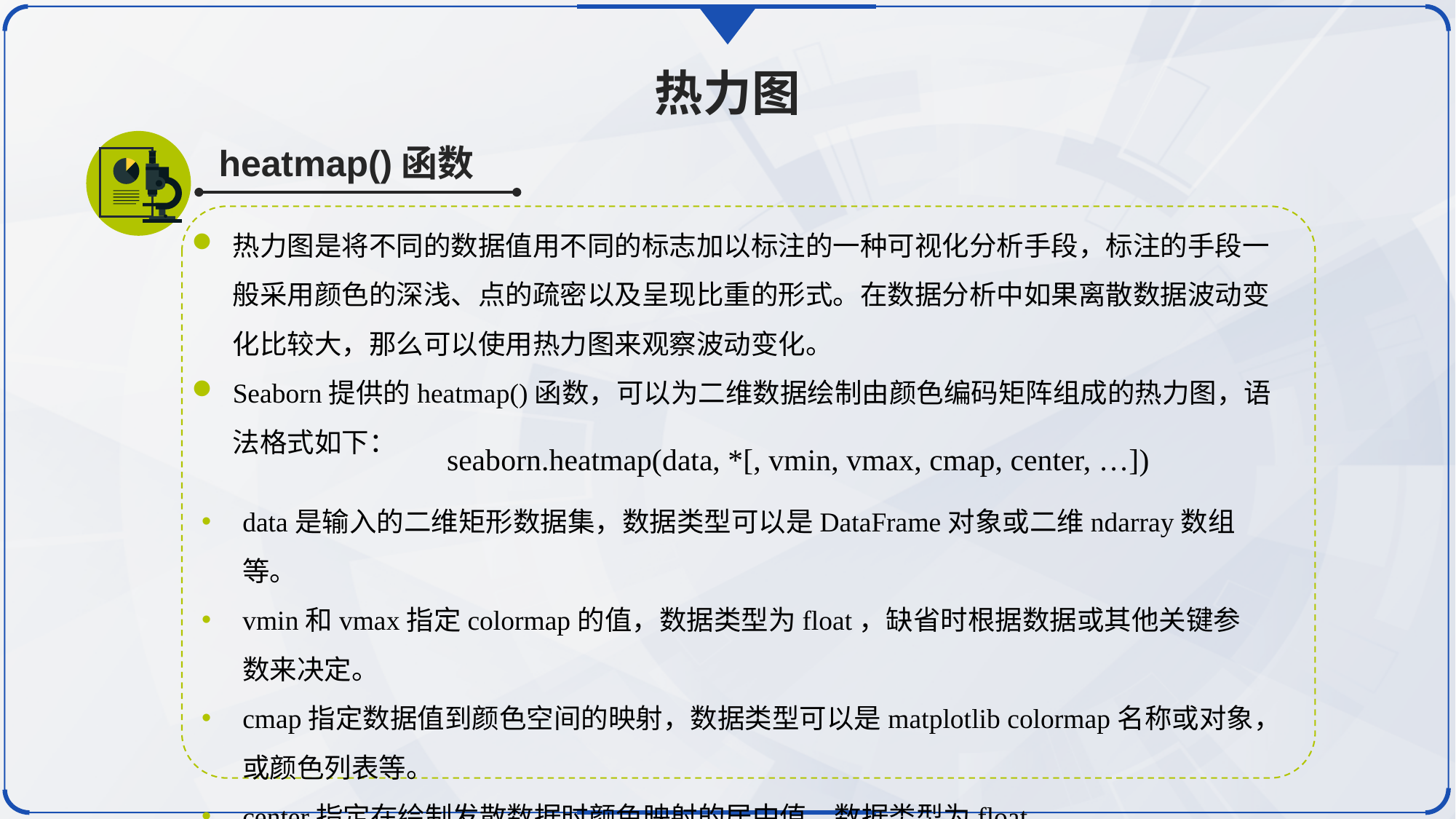

热力图

heatmap()函数

热力图是将不同的数据值用不同的标志加以标注的一种可视化分析手段，标注的手段一般采用颜色的深浅、点的疏密以及呈现比重的形式。在数据分析中如果离散数据波动变化比较大，那么可以使用热力图来观察波动变化。
Seaborn提供的heatmap()函数，可以为二维数据绘制由颜色编码矩阵组成的热力图，语法格式如下：
seaborn.heatmap(data, *[, vmin, vmax, cmap, center, …])
data是输入的二维矩形数据集，数据类型可以是DataFrame对象或二维ndarray数组等。
vmin和vmax指定colormap的值，数据类型为float，缺省时根据数据或其他关键参数来决定。
cmap指定数据值到颜色空间的映射，数据类型可以是matplotlib colormap名称或对象，或颜色列表等。
center指定在绘制发散数据时颜色映射的居中值，数据类型为float。